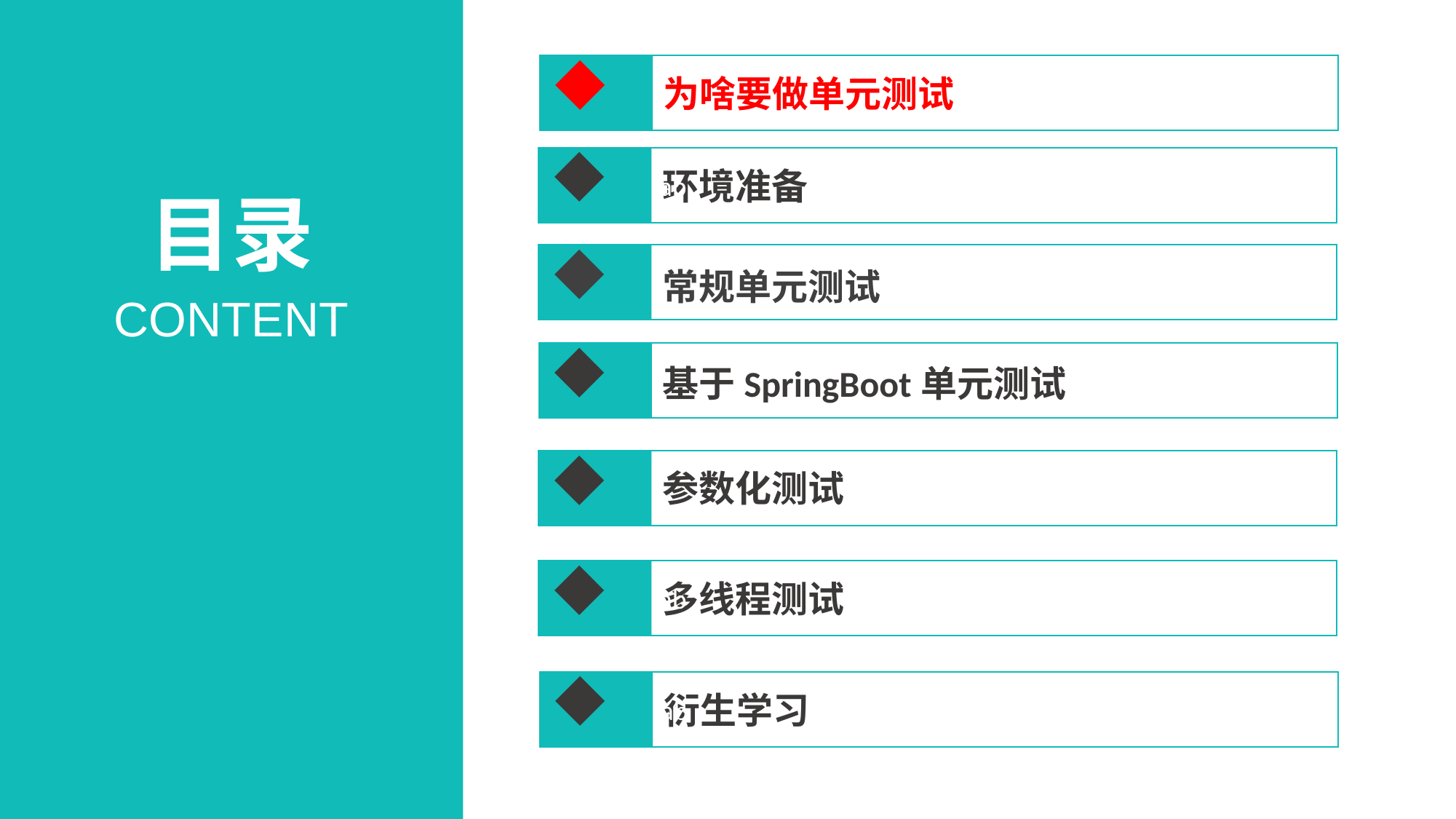

203_InfoLab

为啥要做单元测试

203_InfoLab
环境准备
目录
CONTENT
203_InfoLab

常规单元测试
203_InfoLab

基于SpringBoot单元测试
203_InfoLab

参数化测试

203_InfoLab
多线程测试

203_InfoLab
衍生学习